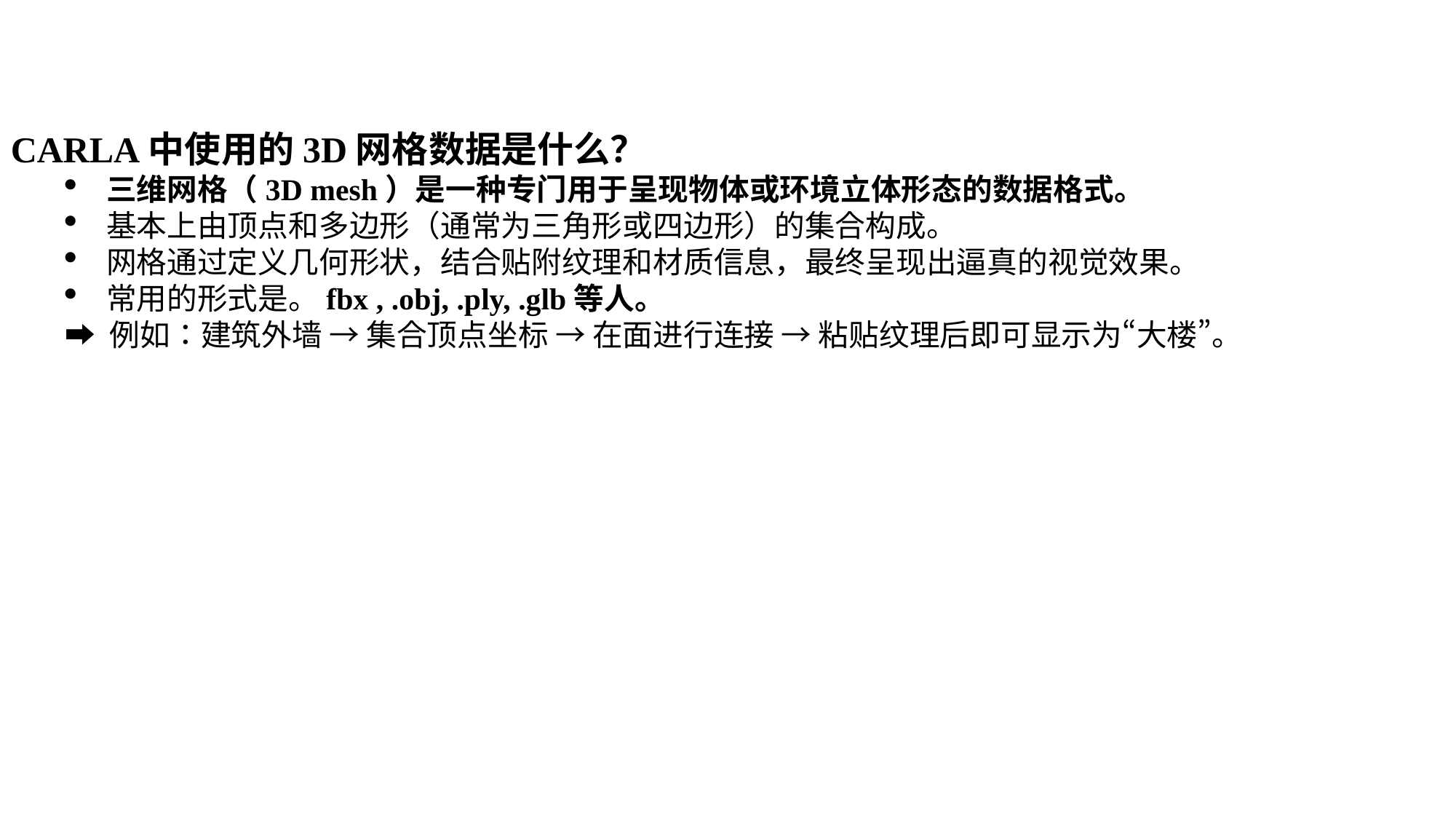

CARLA中使用的3D网格数据是什么？
三维网格（3D mesh）是一种专门用于呈现物体或环境立体形态的数据格式。
基本上由顶点和多边形（通常为三角形或四边形）的集合构成。
网格通过定义几何形状，结合贴附纹理和材质信息，最终呈现出逼真的视觉效果。
常用的形式是。fbx , .obj, .ply, .glb等人。
➡ 例如：建筑外墙 → 集合顶点坐标 → 在面进行连接 → 粘贴纹理后即可显示为“大楼”。